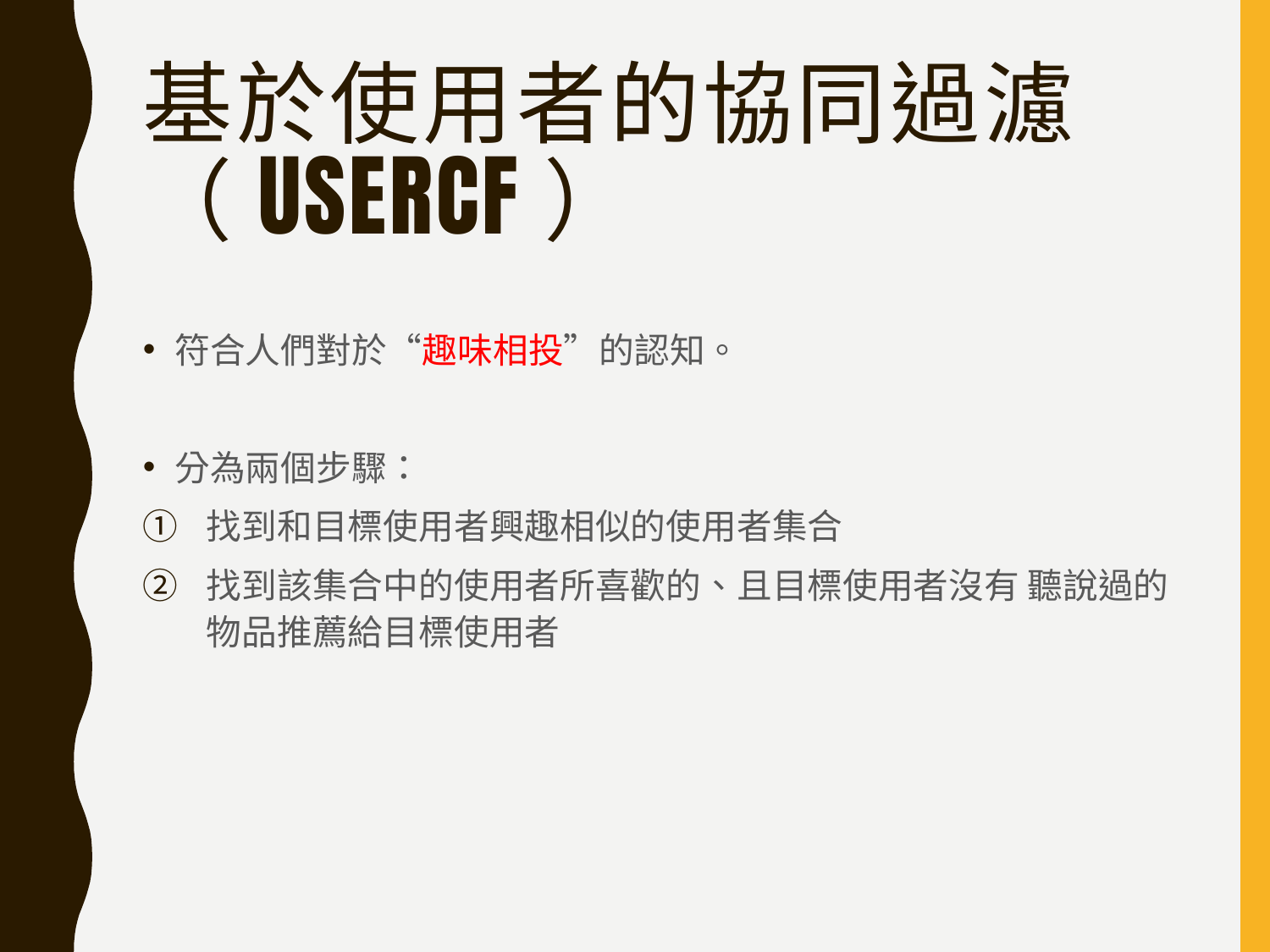

# 基於使用者的協同過濾（UserCF）
符合人們對於“趣味相投”的認知。

分為兩個步驟：
找到和目標使用者興趣相似的使用者集合
找到該集合中的使用者所喜歡的、且目標使用者沒有 聽說過的物品推薦給目標使用者